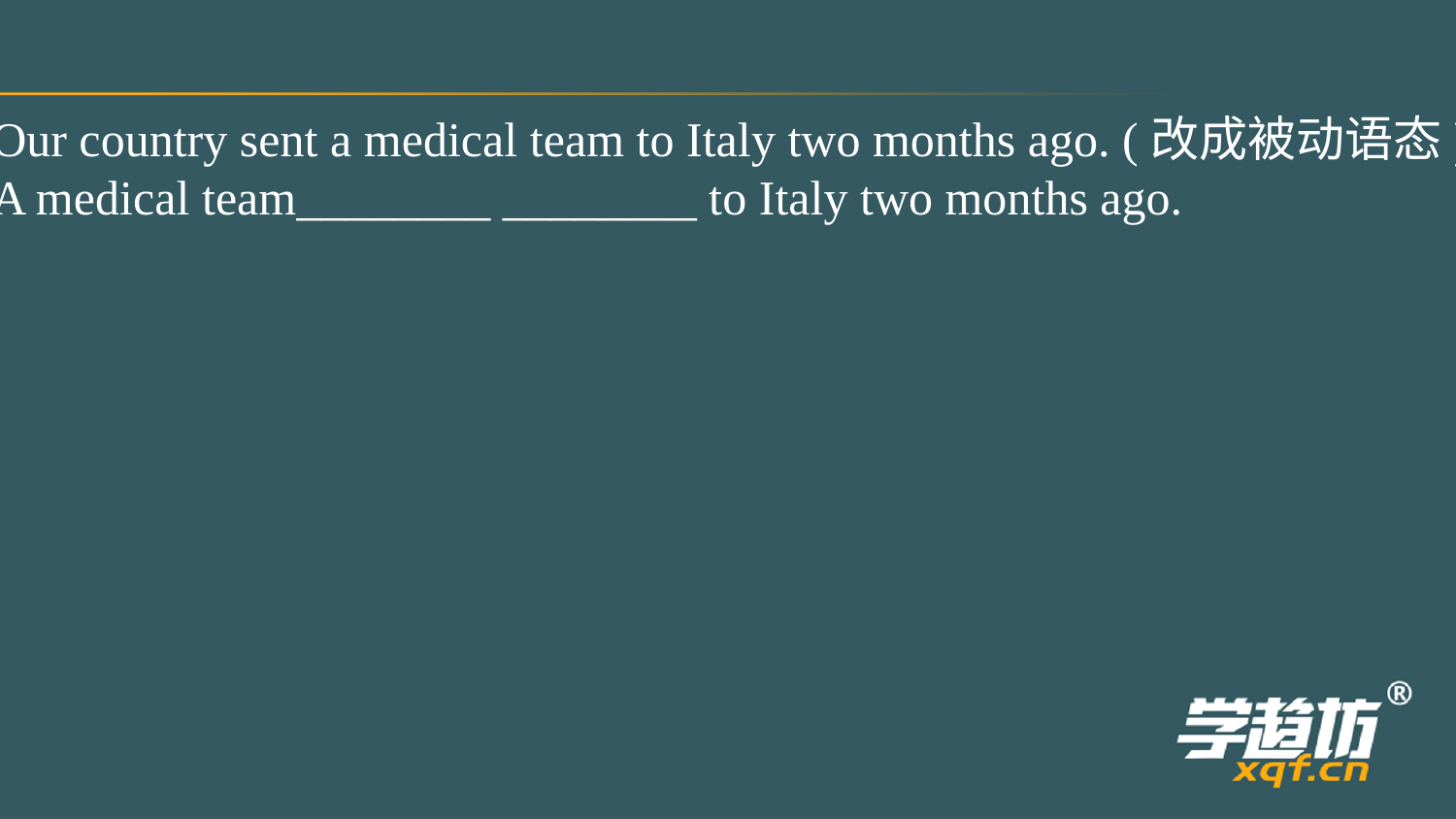

Our country sent a medical team to Italy two months ago. (改成被动语态)
A medical team________ ________ to Italy two months ago.